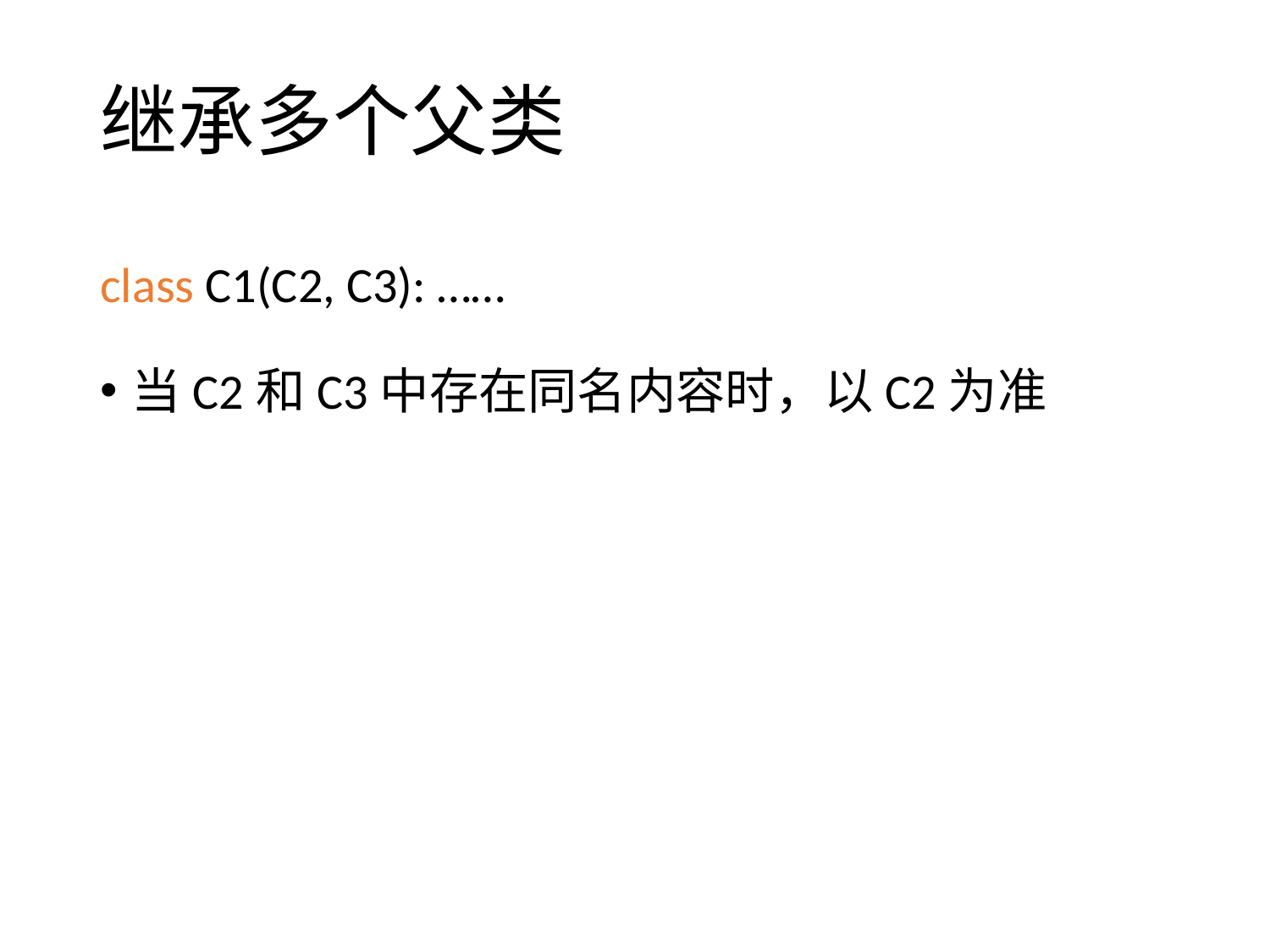

# 继承多个父类
class C1(C2, C3): ……
当C2和C3中存在同名内容时，以C2为准